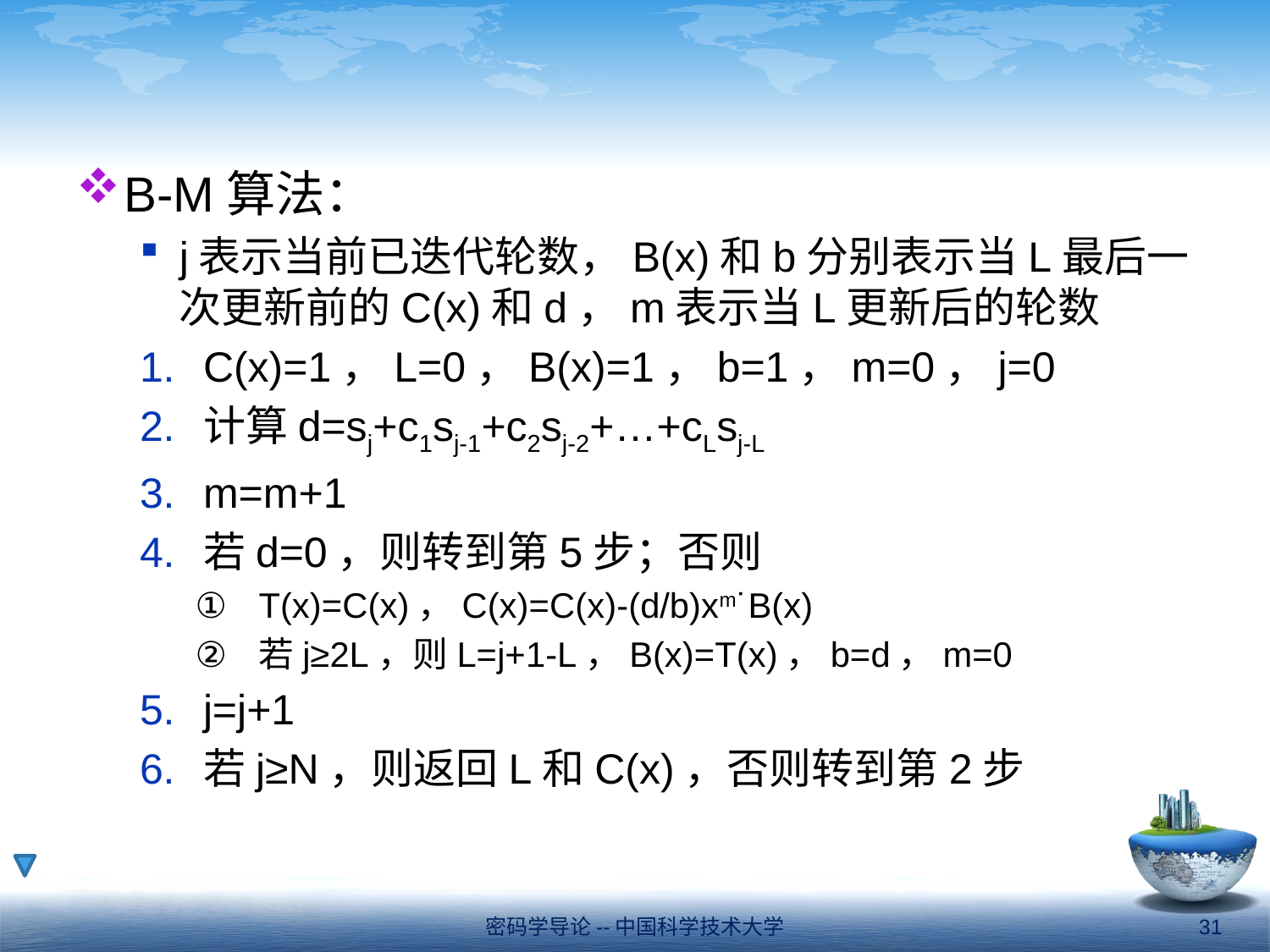

#
B-M算法：
j表示当前已迭代轮数，B(x)和b分别表示当L最后一次更新前的C(x)和d，m表示当L更新后的轮数
C(x)=1，L=0，B(x)=1，b=1，m=0，j=0
计算d=sj+c1sj-1+c2sj-2+…+cLsj-L
m=m+1
若d=0，则转到第5步；否则
T(x)=C(x)，C(x)=C(x)-(d/b)xm˙B(x)
若j≥2L，则L=j+1-L，B(x)=T(x)，b=d，m=0
j=j+1
若j≥N，则返回L和C(x)，否则转到第2步

密码学导论--中国科学技术大学
31